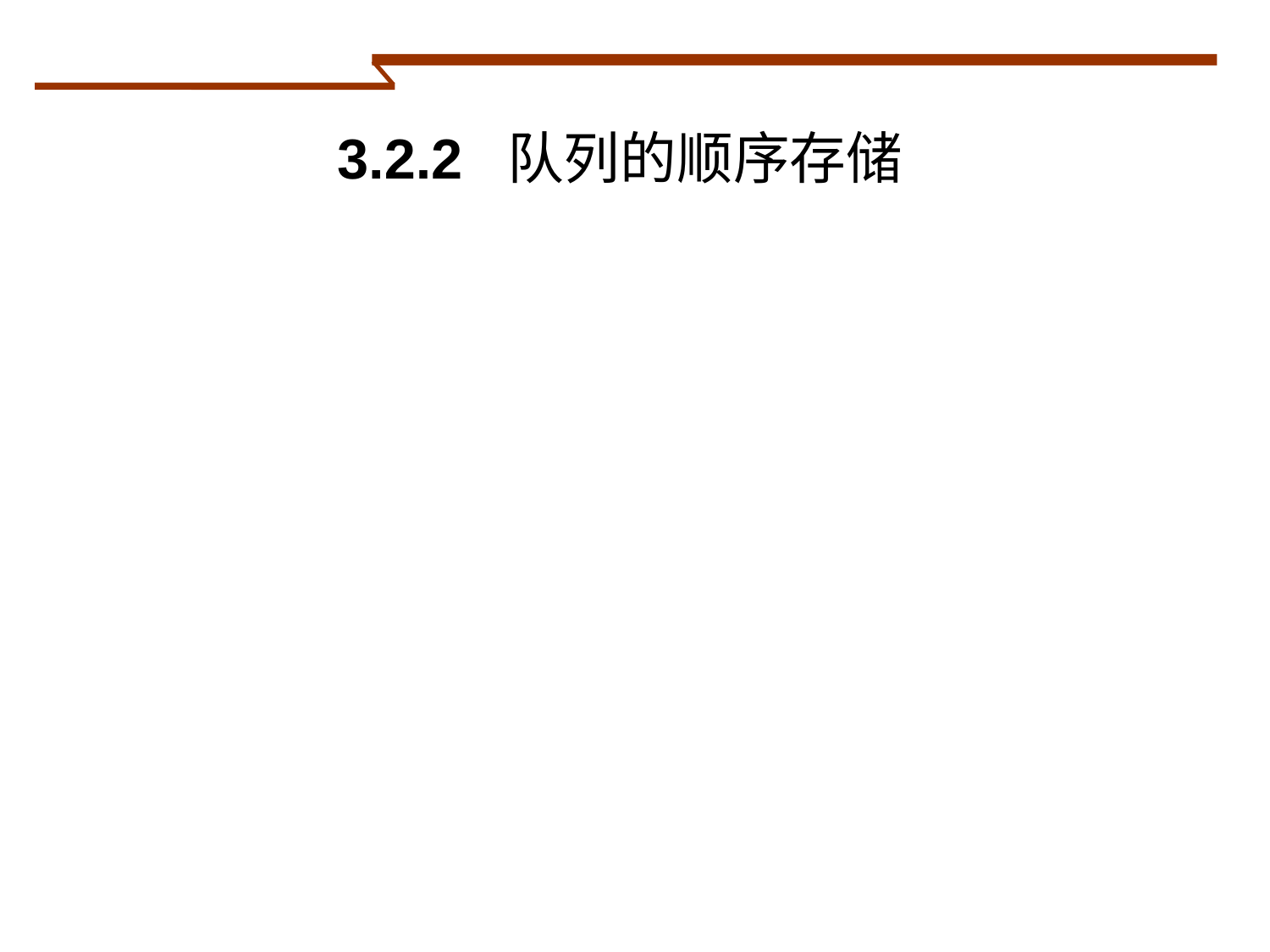

3.2.2  队列的顺序存储
    1. 顺序队列的数据类型
    2. 循环队列
☞ 3. 循环队列的运算实现